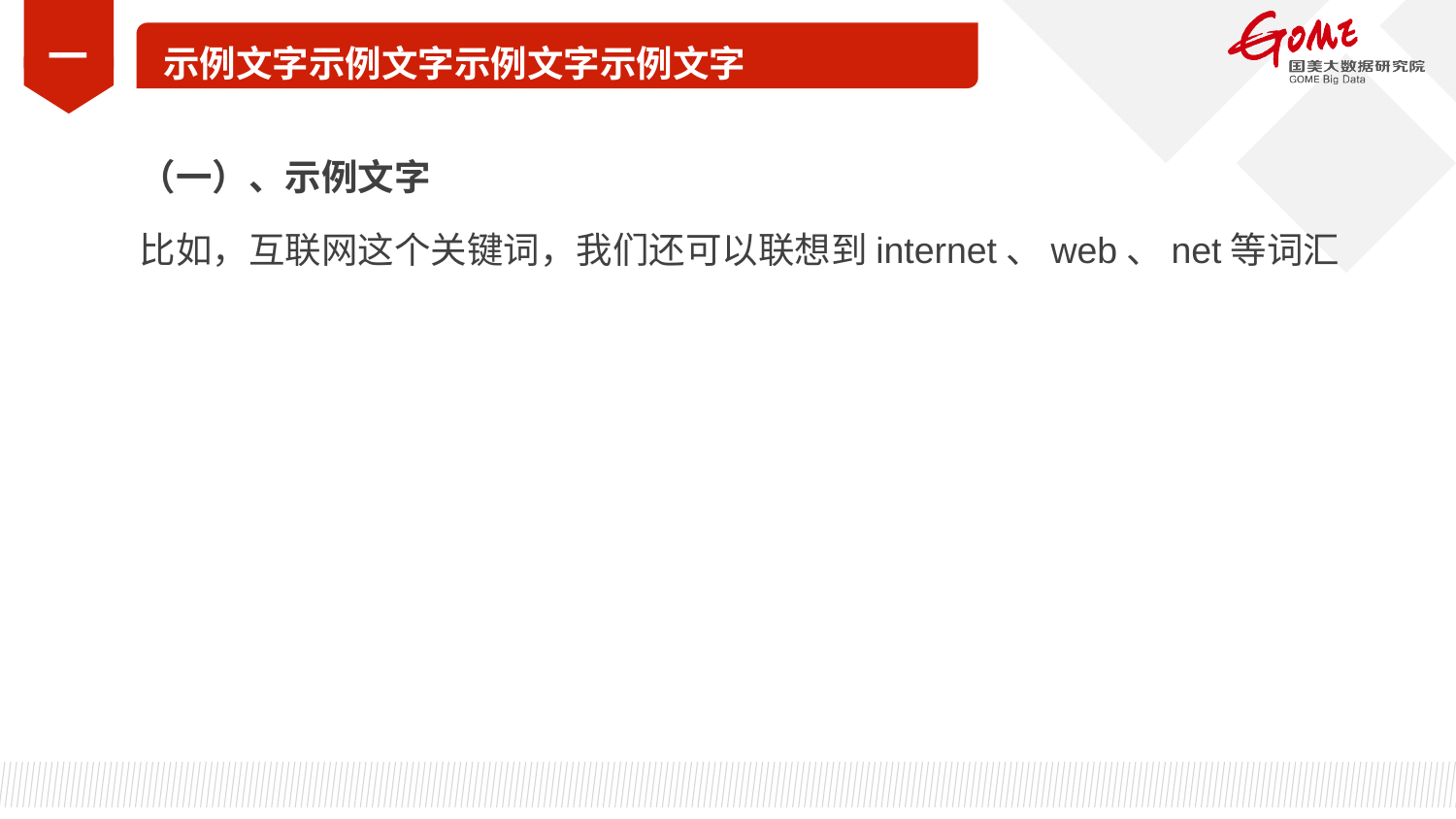

一
示例文字示例文字示例文字示例文字
（一）、示例文字
比如，互联网这个关键词，我们还可以联想到internet、web、net等词汇